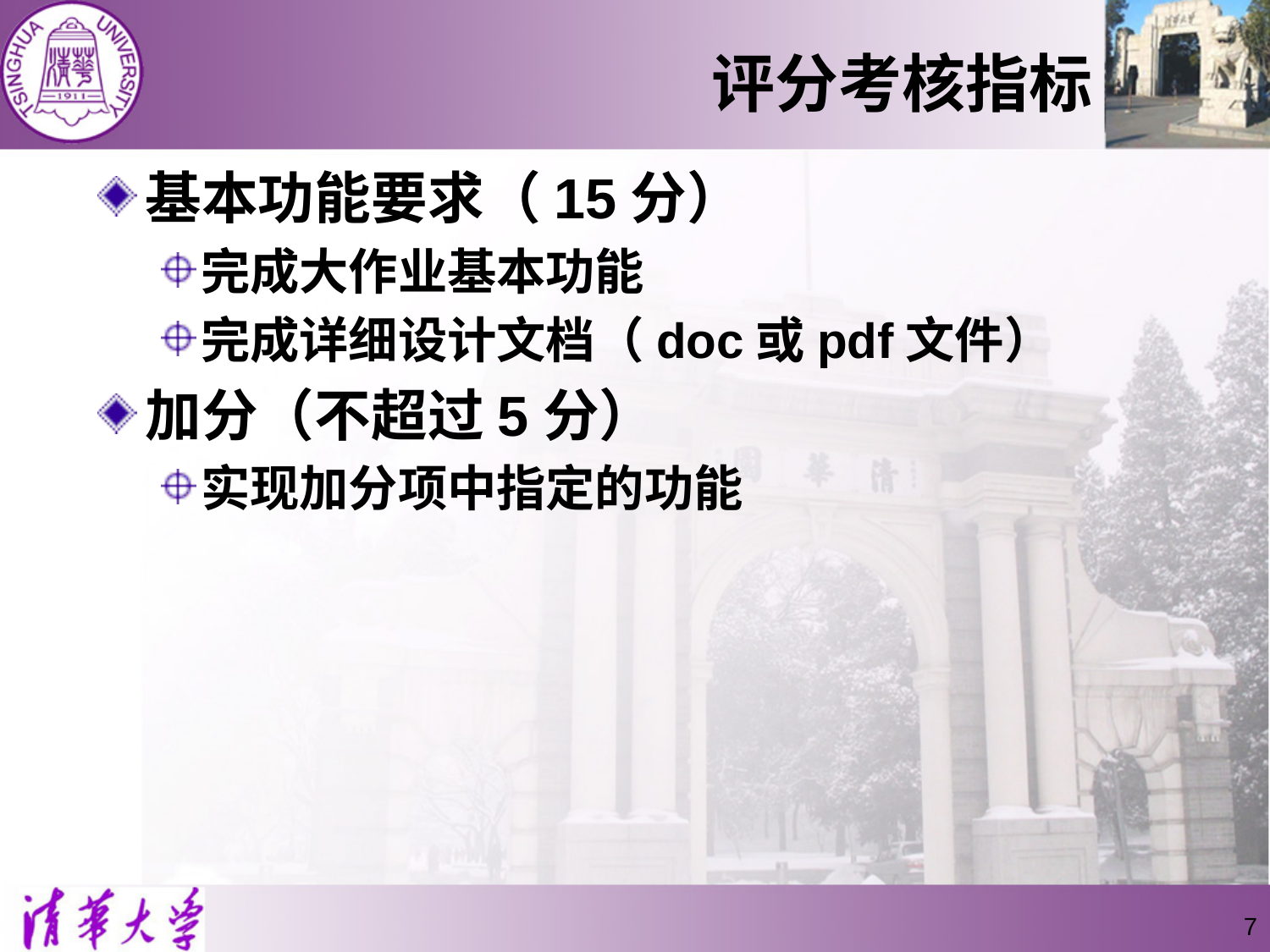

# 评分考核指标
基本功能要求（15分）
完成大作业基本功能
完成详细设计文档（doc或pdf文件）
加分（不超过5分）
实现加分项中指定的功能
7